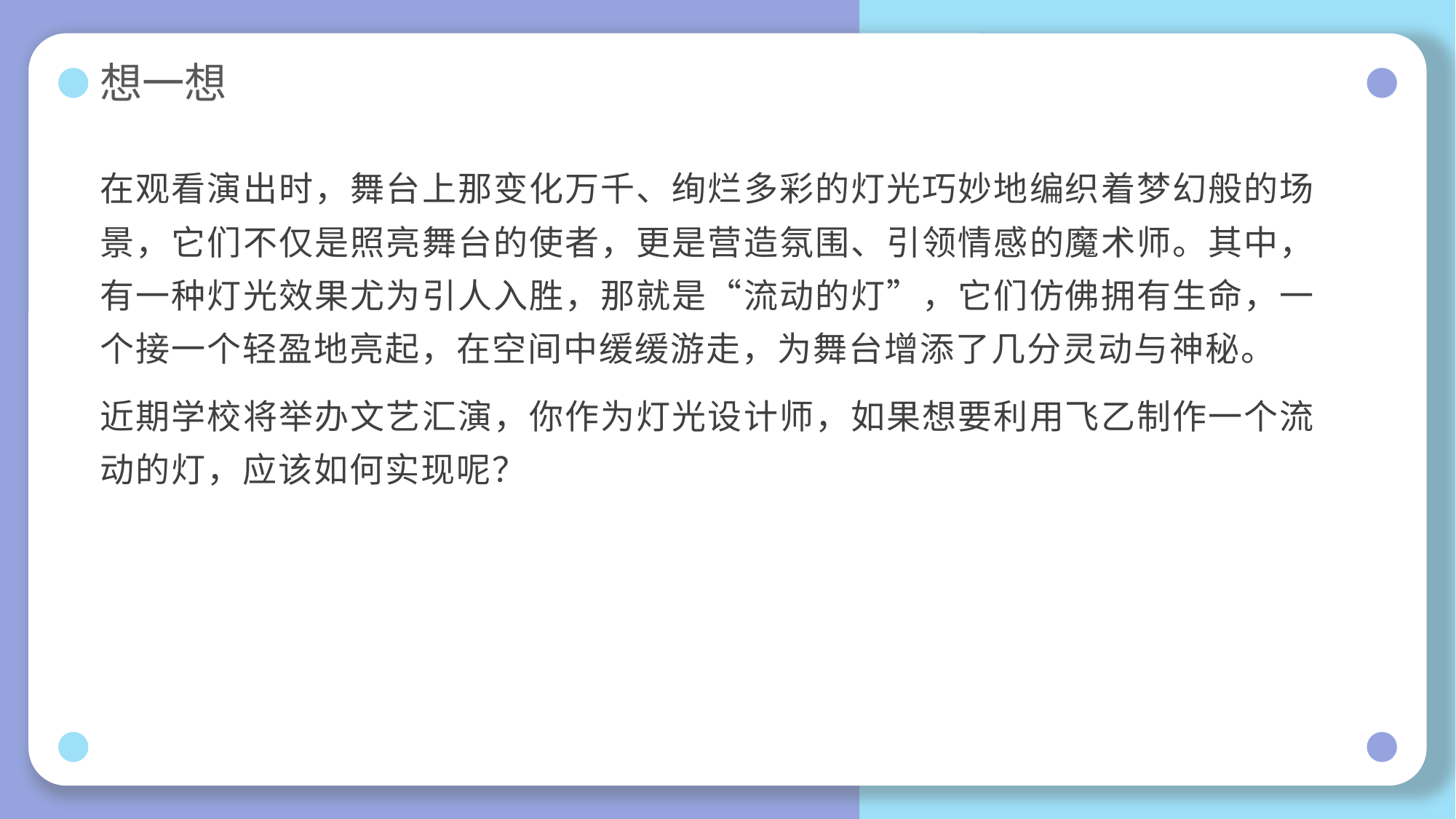

# 想一想
在观看演出时，舞台上那变化万千、绚烂多彩的灯光巧妙地编织着梦幻般的场景，它们不仅是照亮舞台的使者，更是营造氛围、引领情感的魔术师。其中，有一种灯光效果尤为引人入胜，那就是“流动的灯”，它们仿佛拥有生命，一个接一个轻盈地亮起，在空间中缓缓游走，为舞台增添了几分灵动与神秘。
近期学校将举办文艺汇演，你作为灯光设计师，如果想要利用飞乙制作一个流动的灯，应该如何实现呢？